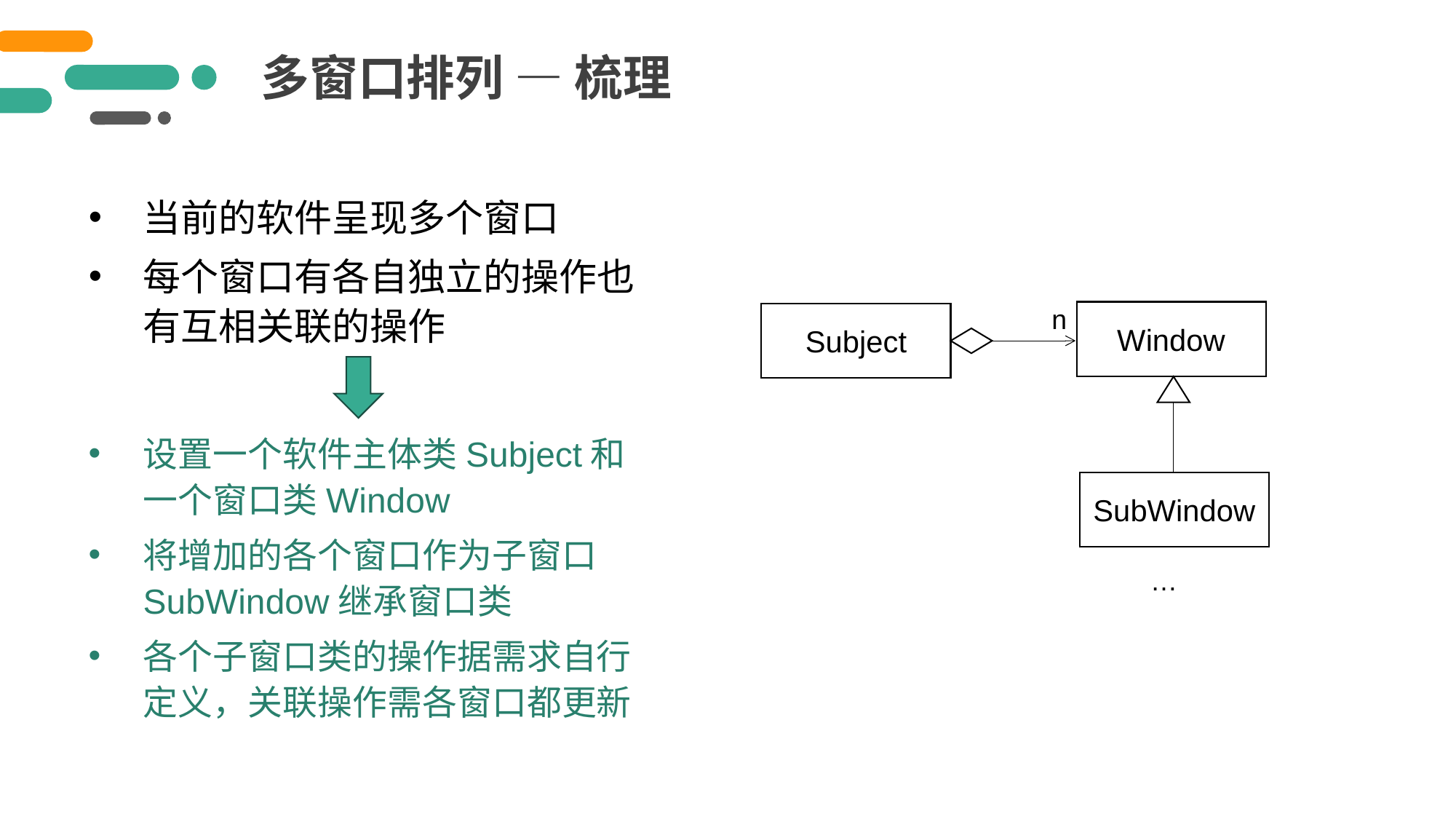

多窗口排列 — 梳理
当前的软件呈现多个窗口
每个窗口有各自独立的操作也有互相关联的操作
n
Window
Subject

设置一个软件主体类Subject和一个窗口类Window
将增加的各个窗口作为子窗口SubWindow继承窗口类
各个子窗口类的操作据需求自行定义，关联操作需各窗口都更新
SubWindow
…